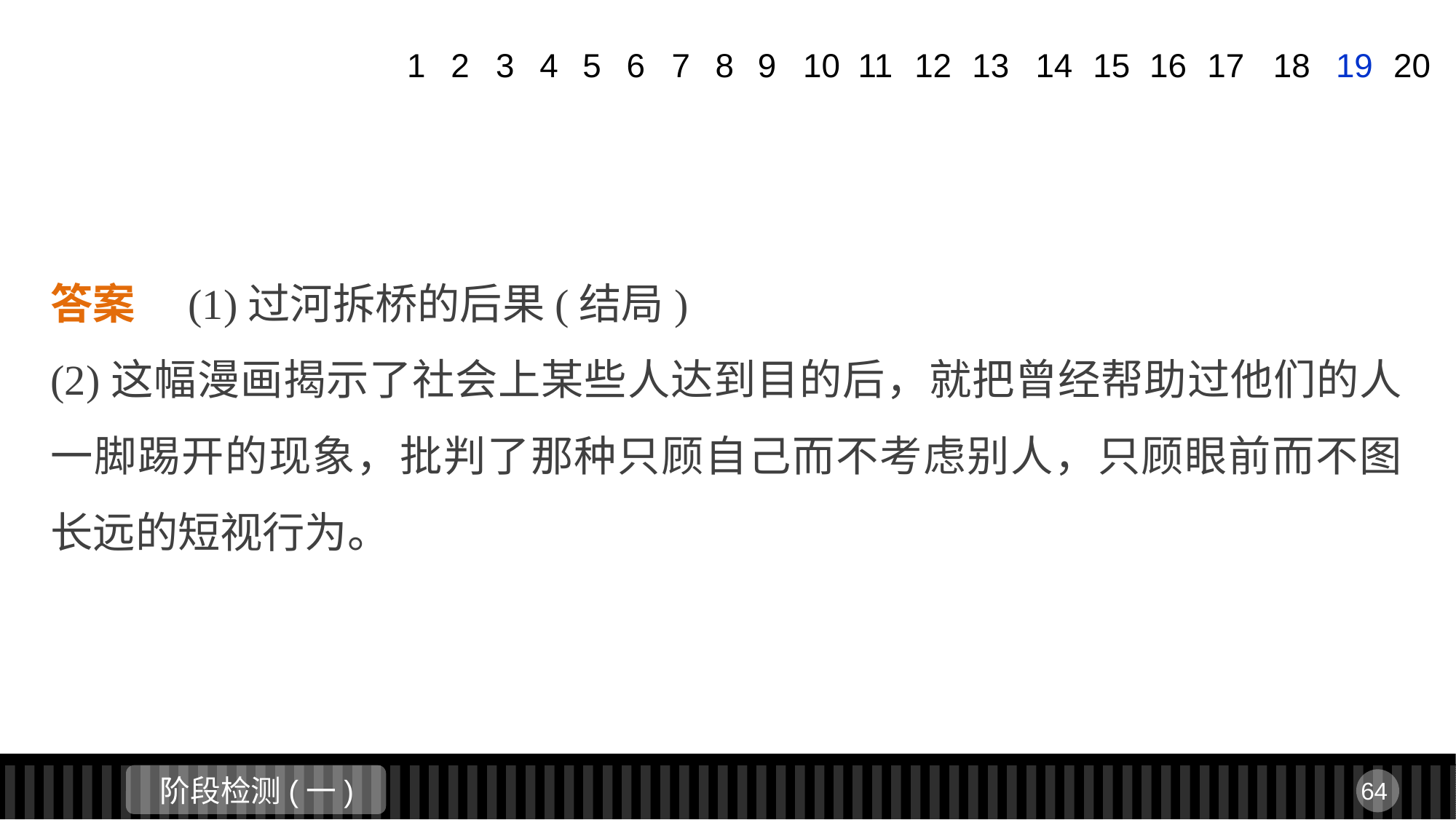

1
2
3
4
5
6
7
8
9
11
12
13
14
15
16
17
18
19
20
10
答案　(1)过河拆桥的后果(结局)
(2)这幅漫画揭示了社会上某些人达到目的后，就把曾经帮助过他们的人一脚踢开的现象，批判了那种只顾自己而不考虑别人，只顾眼前而不图长远的短视行为。